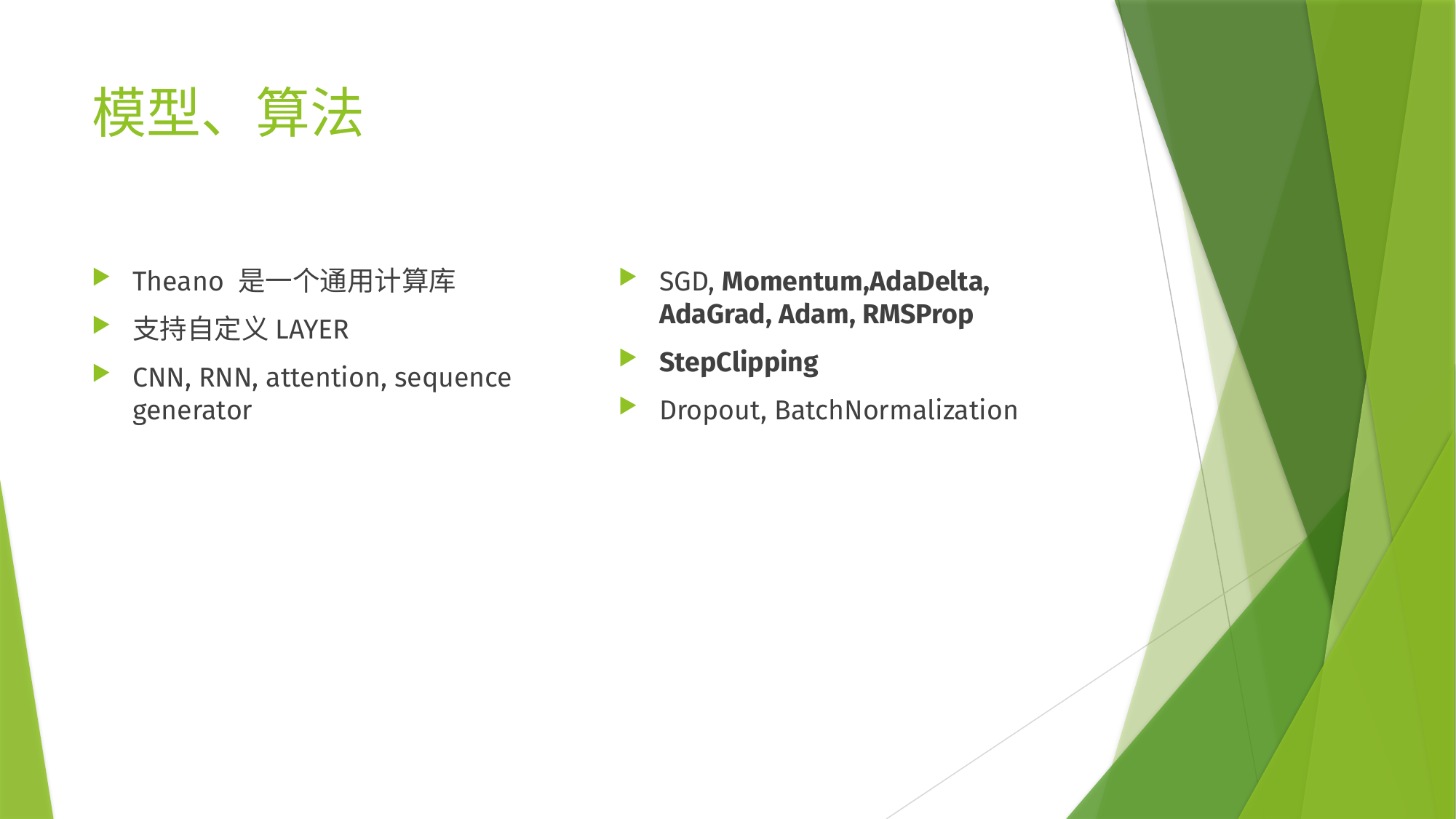

# 模型、算法
Theano 是一个通用计算库
支持自定义LAYER
CNN, RNN, attention, sequence generator

SGD, Momentum,AdaDelta, AdaGrad, Adam, RMSProp
StepClipping
Dropout, BatchNormalization